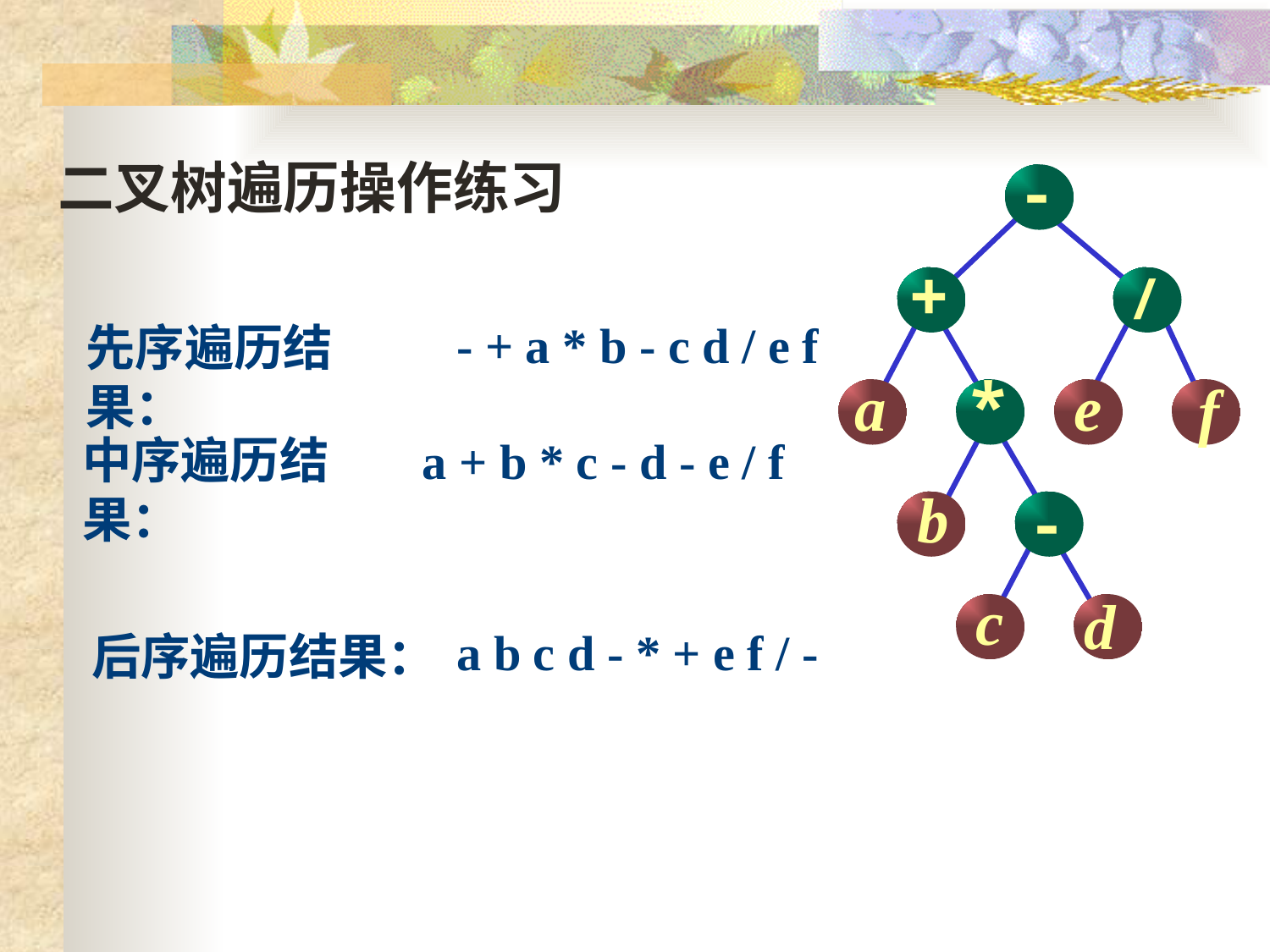

二叉树遍历操作练习
-

+
/

- + a * b - c d / e f
先序遍历结果：

*
a
e
f

中序遍历结果：
a + b * c - d - e / f

b
-

c
d

a b c d - * + e f / -
后序遍历结果：